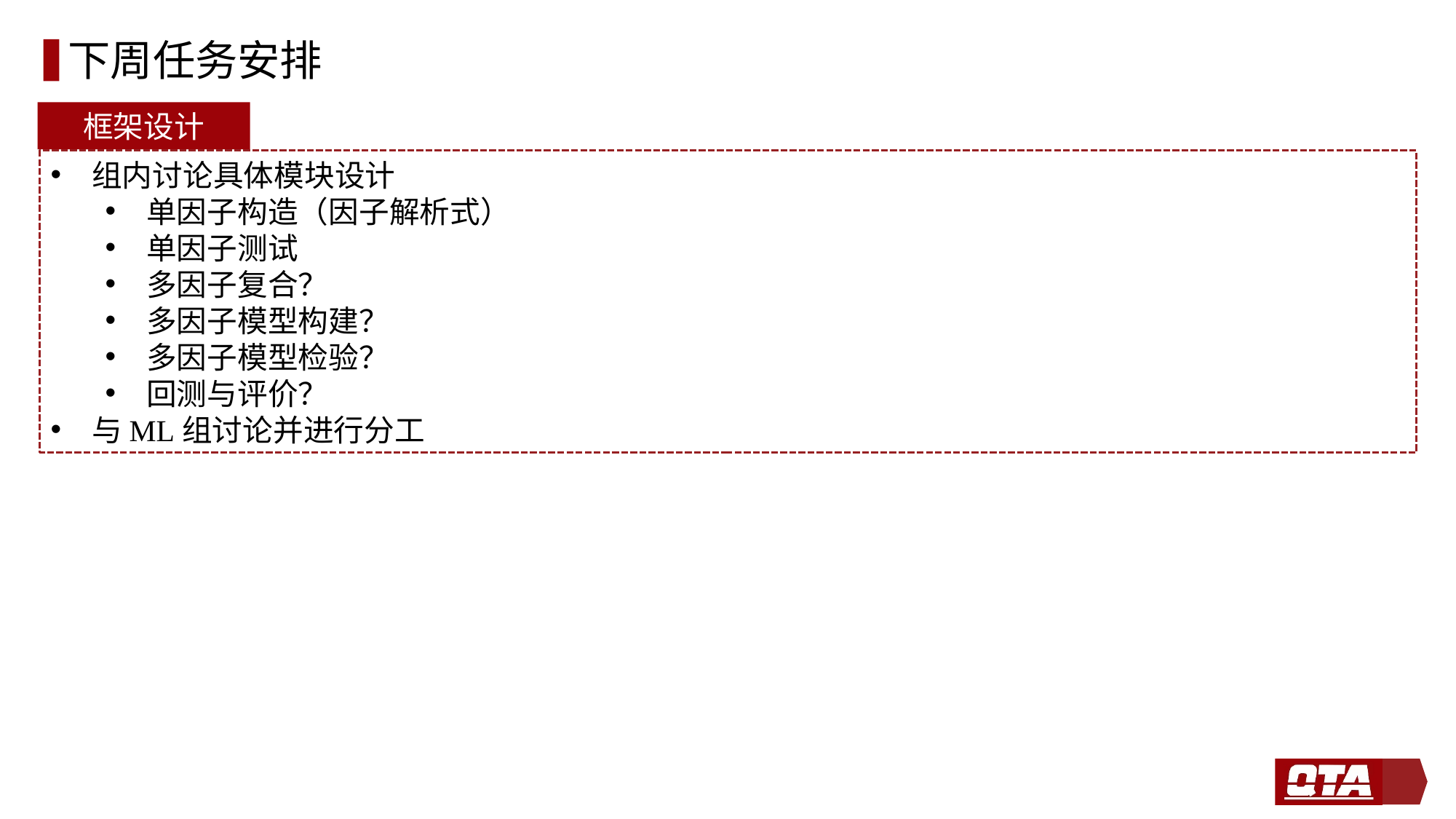

# 下周任务安排
框架设计
组内讨论具体模块设计
单因子构造（因子解析式）
单因子测试
多因子复合？
多因子模型构建？
多因子模型检验？
回测与评价？
与ML组讨论并进行分工
14